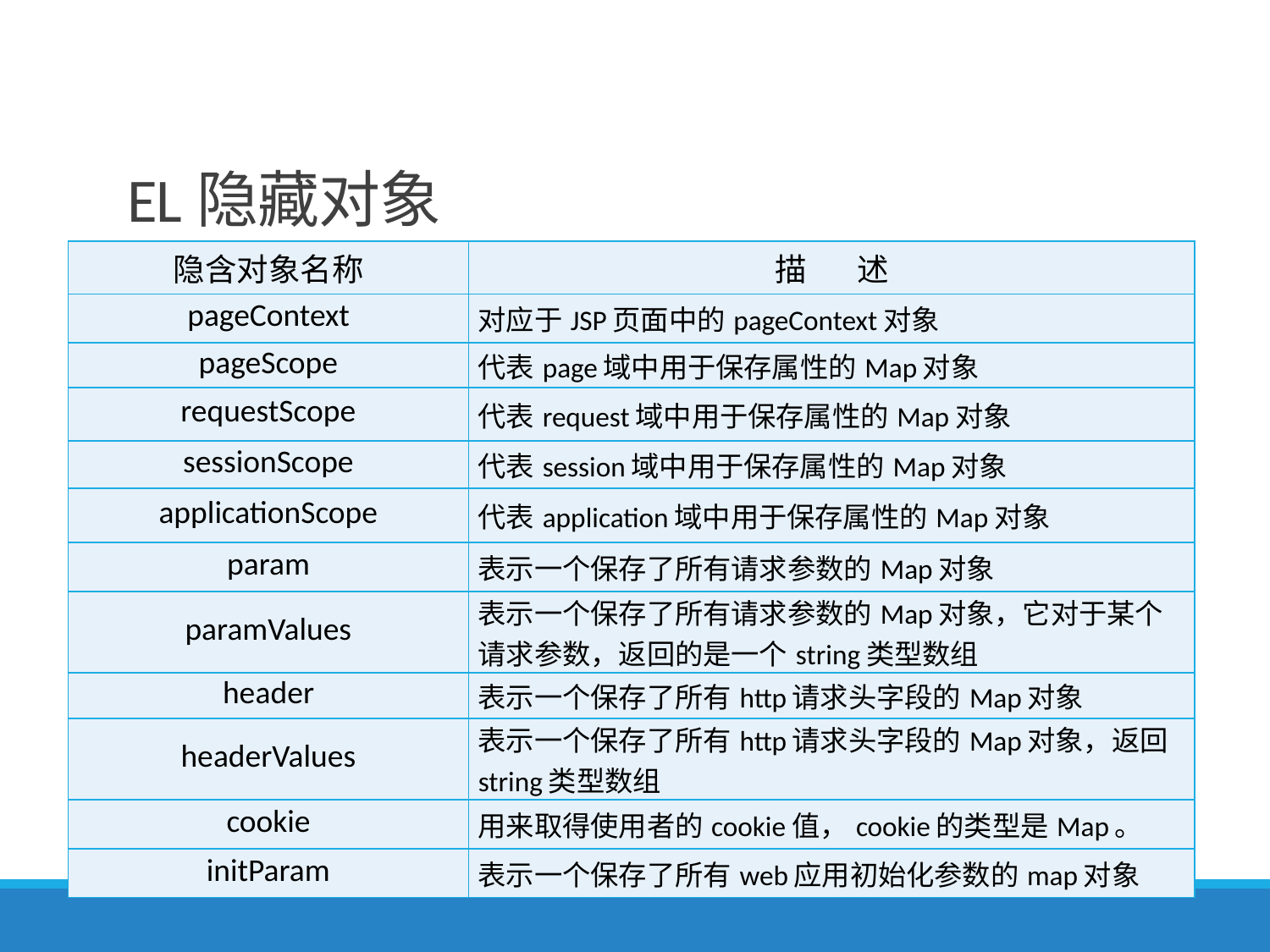

# EL隐藏对象
| 隐含对象名称 | 描 述 |
| --- | --- |
| pageContext | 对应于JSP页面中的pageContext对象 |
| pageScope | 代表page域中用于保存属性的Map对象 |
| requestScope | 代表request域中用于保存属性的Map对象 |
| sessionScope | 代表session域中用于保存属性的Map对象 |
| applicationScope | 代表application域中用于保存属性的Map对象 |
| param | 表示一个保存了所有请求参数的Map对象 |
| paramValues | 表示一个保存了所有请求参数的Map对象，它对于某个请求参数，返回的是一个string类型数组 |
| header | 表示一个保存了所有http请求头字段的Map对象 |
| headerValues | 表示一个保存了所有http请求头字段的Map对象，返回string类型数组 |
| cookie | 用来取得使用者的cookie值，cookie的类型是Map。 |
| initParam | 表示一个保存了所有web应用初始化参数的map对象 |